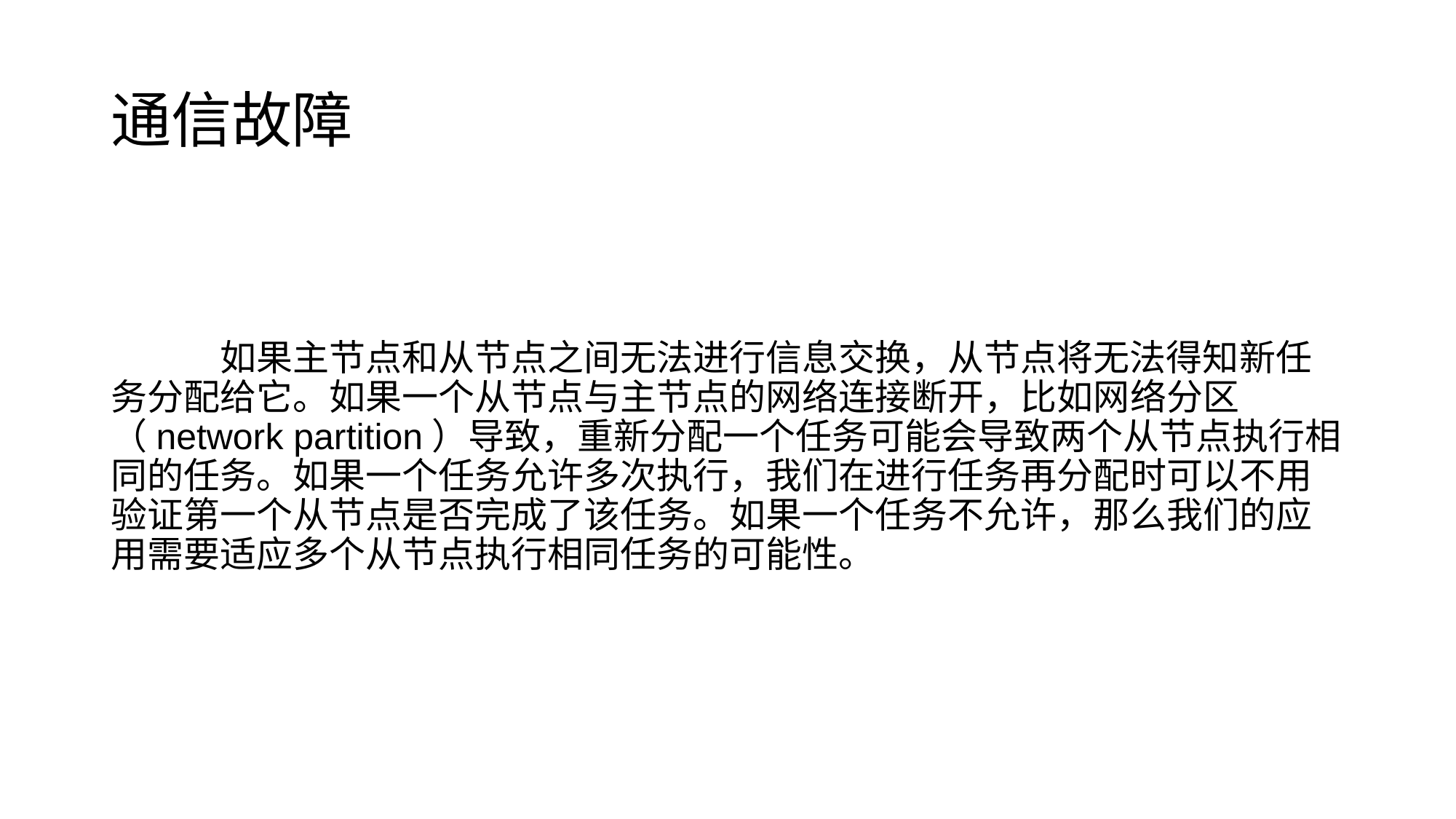

# 通信故障
	如果主节点和从节点之间无法进行信息交换，从节点将无法得知新任务分配给它。如果一个从节点与主节点的网络连接断开，比如网络分区（network partition）导致，重新分配一个任务可能会导致两个从节点执行相同的任务。如果一个任务允许多次执行，我们在进行任务再分配时可以不用验证第一个从节点是否完成了该任务。如果一个任务不允许，那么我们的应用需要适应多个从节点执行相同任务的可能性。